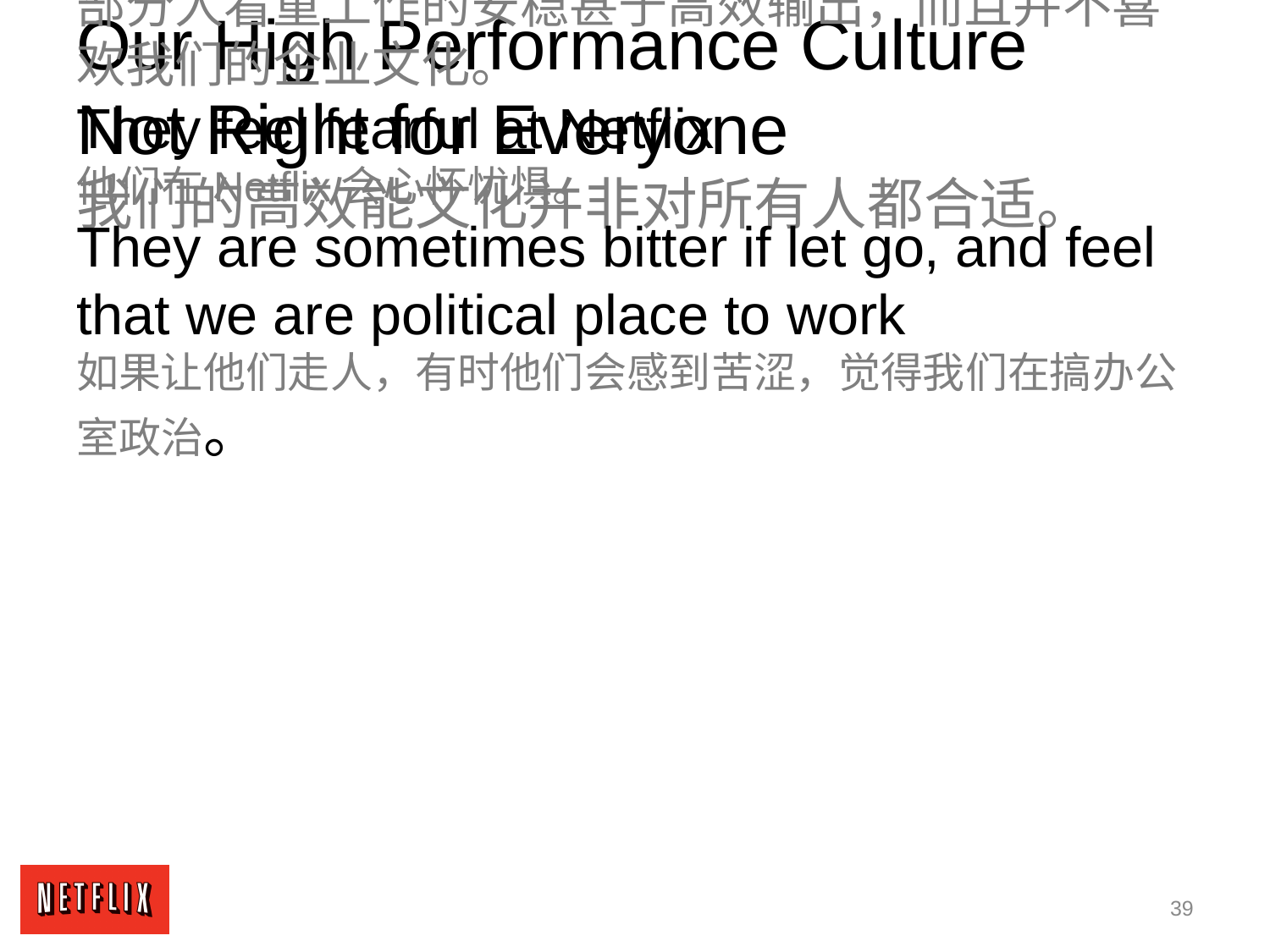

Our High Performance Culture
Not Right for Everyone
我们的高效能文化并非对所有人都合适。
Some people, however, value job security and stability over performance, and don’t like our culture
部分人看重工作的安稳甚于高效输出，而且并不喜欢我们的企业文化。
They feel fearful at Netflix
他们在Netflix会心怀忧惧。
They are sometimes bitter if let go, and feel that we are political place to work
如果让他们走人，有时他们会感到苦涩，觉得我们在搞办公室政治。
39